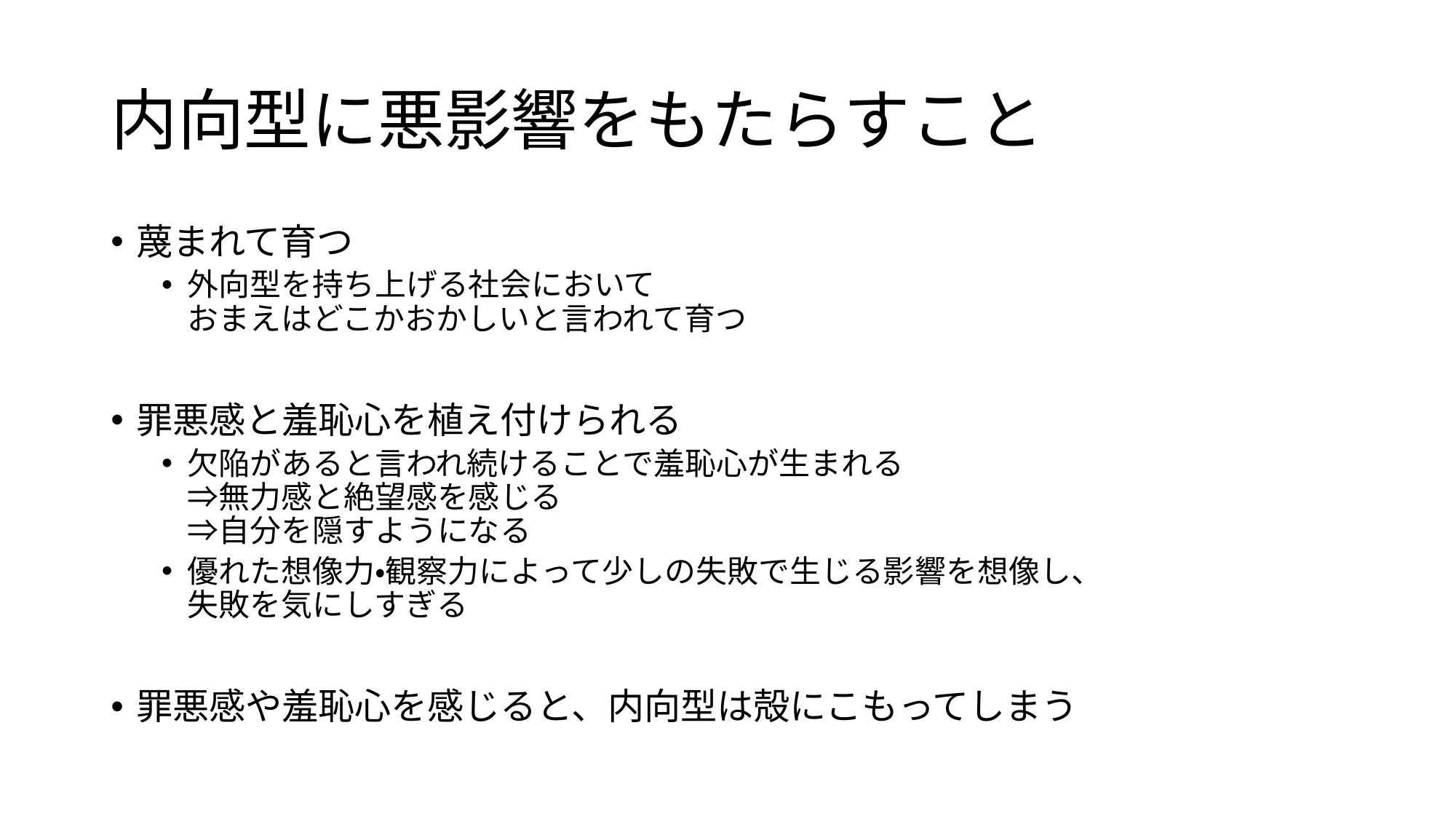

# 内向型に悪影響をもたらすこと
蔑まれて育つ
外向型を持ち上げる社会において
おまえはどこかおかしいと言われて育つ

罪悪感と羞恥心を植え付けられる
欠陥があると言われ続けることで羞恥心が生まれる
⇒無力感と絶望感を感じる
⇒自分を隠すようになる
優れた想像力・観察力によって少しの失敗で生じる影響を想像し、
失敗を気にしすぎる

罪悪感や羞恥心を感じると、内向型は殻にこもってしまう